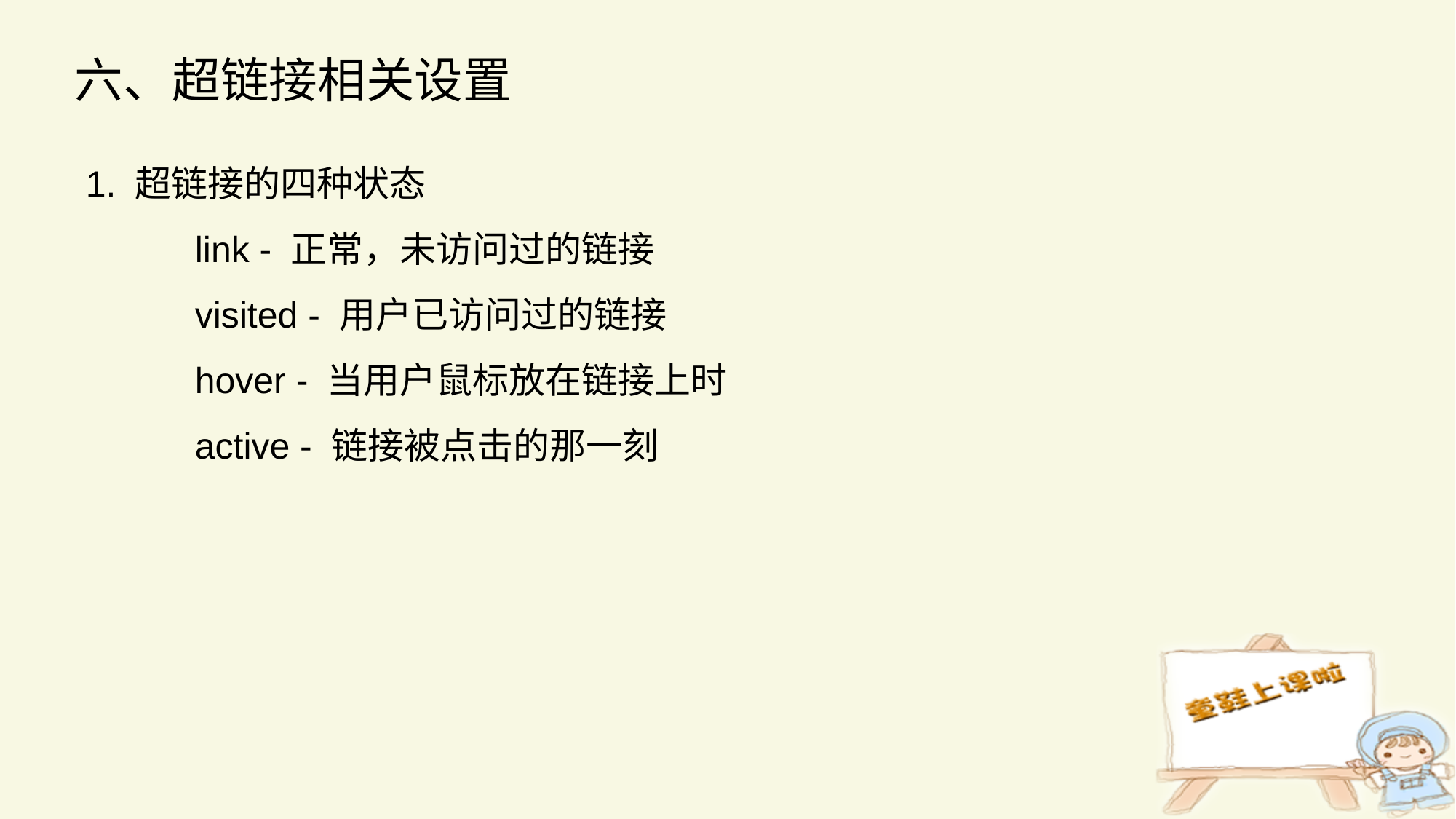

六、超链接相关设置
1. 超链接的四种状态
	link - 正常，未访问过的链接
	visited - 用户已访问过的链接
	hover - 当用户鼠标放在链接上时
	active - 链接被点击的那一刻